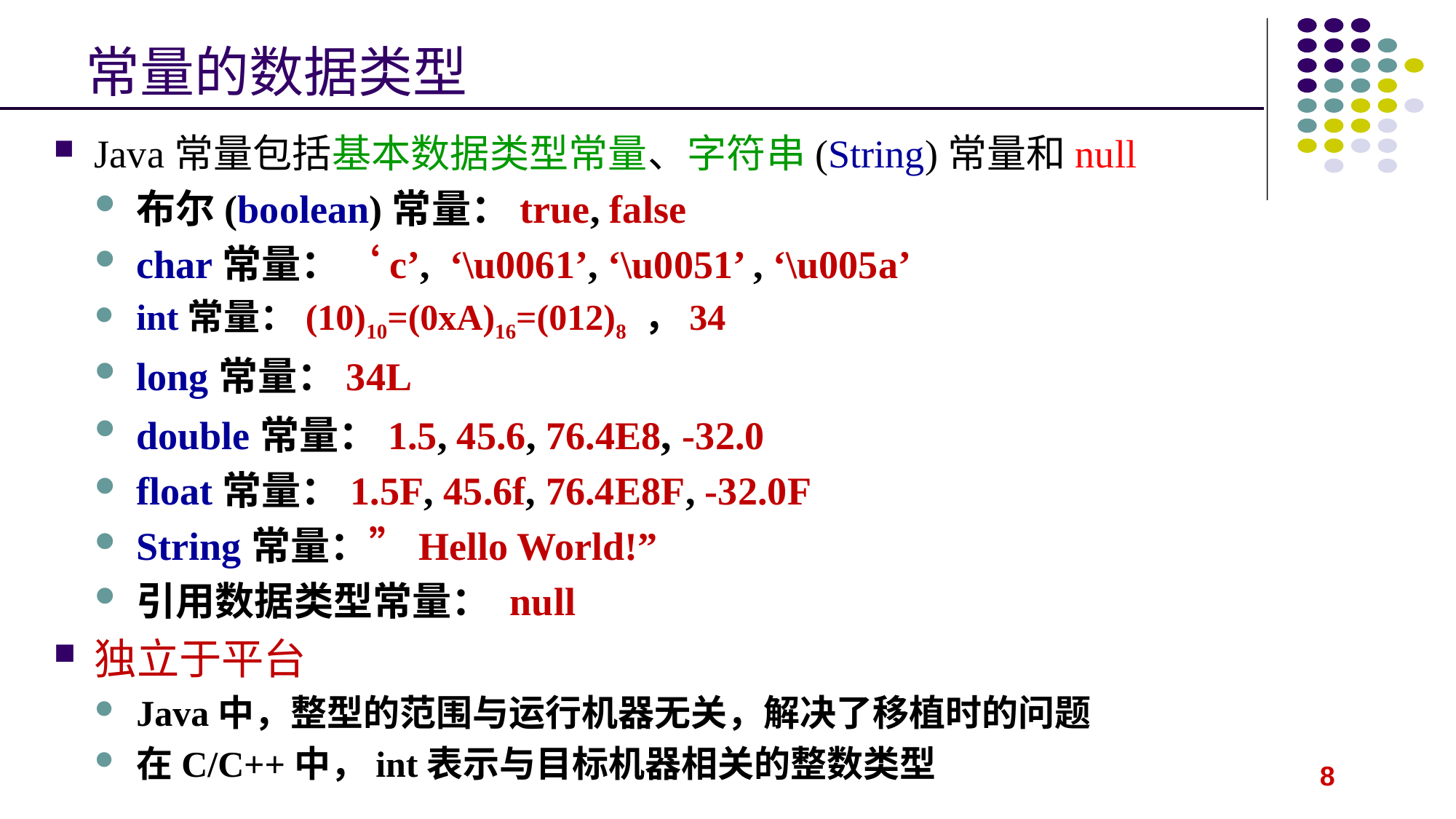

# 常量的数据类型
Java常量包括基本数据类型常量、字符串(String)常量和null
布尔(boolean)常量：true, false
char常量：‘c’,  ‘\u0061’, ‘\u0051’ , ‘\u005a’
int常量：(10)10=(0xA)16=(012)8 ，34
long常量：34L
double常量：1.5, 45.6, 76.4E8, -32.0
float常量：1.5F, 45.6f, 76.4E8F, -32.0F
String常量：”Hello World!”
引用数据类型常量： null
独立于平台
Java中，整型的范围与运行机器无关，解决了移植时的问题
在C/C++中，int表示与目标机器相关的整数类型